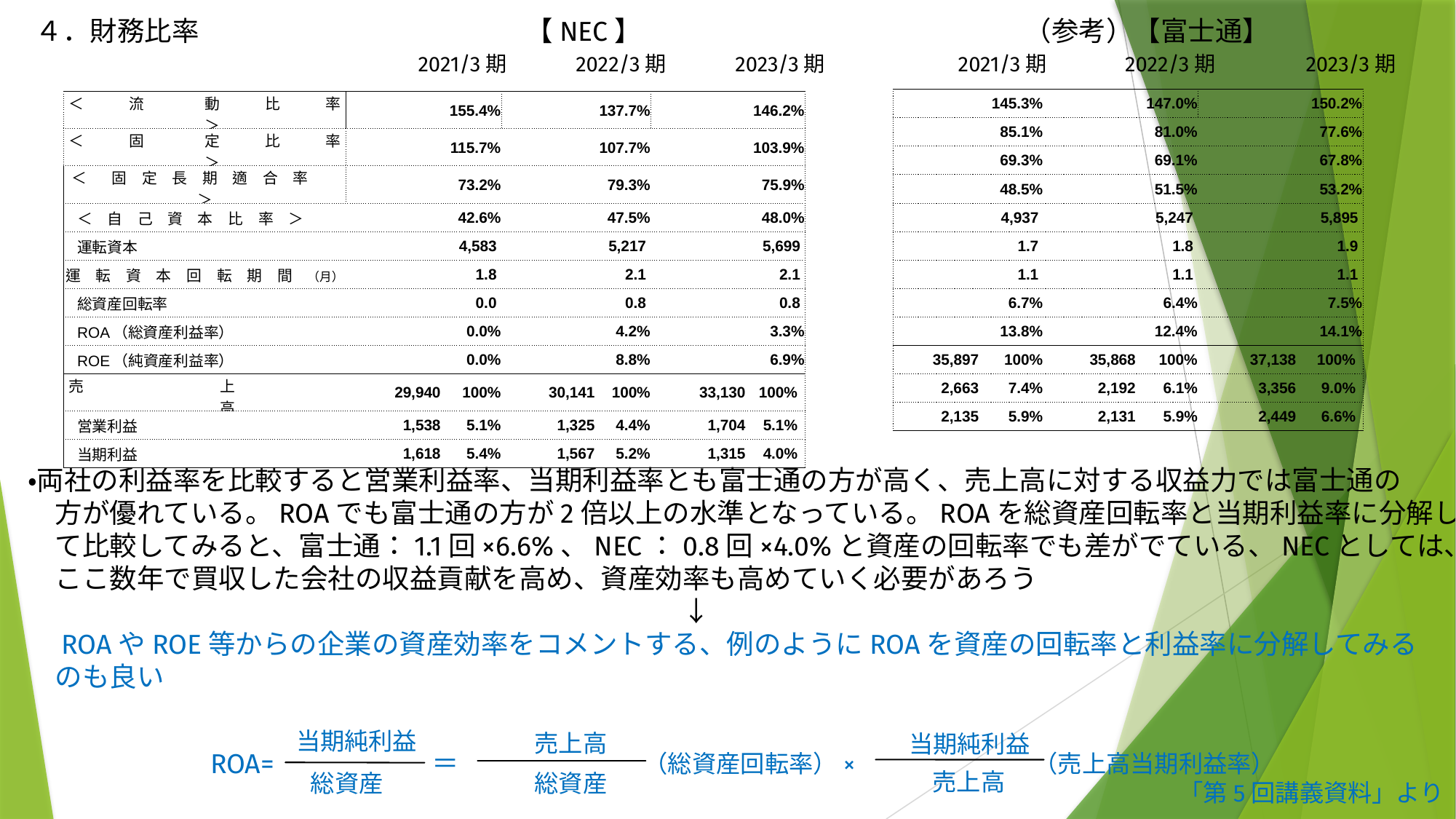

４．財務比率
【NEC】
（参考）【富士通】
2021/3期　　　2022/3期　　　2023/3期　　　　　　2021/3期　　  　2022/3期　　　　2023/3期
| 145.3% |  | 147.0% |  | 150.2% |  |  |
| --- | --- | --- | --- | --- | --- | --- |
| 85.1% |  | 81.0% |  | 77.6% |  |  |
| 69.3% |  | 69.1% |  | 67.8% |  |  |
| 48.5% |  | 51.5% |  | 53.2% |  |  |
| 4,937 |  | 5,247 |  | 5,895 |  |  |
| 1.7 |  | 1.8 |  | 1.9 |  |  |
| 1.1 |  | 1.1 |  | 1.1 |  |  |
| 6.7% |  | 6.4% |  | 7.5% |  |  |
| 13.8% |  | 12.4% |  | 14.1% |  |  |
| 35,897 | 100% | 35,868 | 100% | 37,138 | 100% |  |
| 2,663 | 7.4% | 2,192 | 6.1% | 3,356 | 9.0% |  |
| 2,135 | 5.9% | 2,131 | 5.9% | 2,449 | 6.6% |  |
| ＜　　　流　　　　動　　　比　　　率　＞ | 155.4% |  | 137.7% |  | 146.2% |  |  |
| --- | --- | --- | --- | --- | --- | --- | --- |
| ＜　　　固　　　　定　　　比　　　率　＞ | 115.7% |  | 107.7% |  | 103.9% |  |  |
| ＜ 　固　定　長　期　適　合　率　　＞ | 73.2% |  | 79.3% |  | 75.9% |  |  |
| ＜　自　己　資　本　比　率　＞ | 42.6% |  | 47.5% |  | 48.0% |  |  |
| 運転資本 | 4,583 |  | 5,217 |  | 5,699 |  |  |
| 運　転　資　本　回　転　期　間　（月） | 1.8 |  | 2.1 |  | 2.1 |  |  |
| 総資産回転率 | 0.0 |  | 0.8 |  | 0.8 |  |  |
| ROA（総資産利益率） | 0.0% |  | 4.2% |  | 3.3% |  |  |
| ROE（純資産利益率） | 0.0% |  | 8.8% |  | 6.9% |  |  |
| 売　　　　　　　　　上　　　　　　　　　　高 | 29,940 | 100% | 30,141 | 100% | 33,130 | 100% |  |
| 営業利益 | 1,538 | 5.1% | 1,325 | 4.4% | 1,704 | 5.1% |  |
| 当期利益 | 1,618 | 5.4% | 1,567 | 5.2% | 1,315 | 4.0% |  |
・両社の利益率を比較すると営業利益率、当期利益率とも富士通の方が高く、売上高に対する収益力では富士通の
　方が優れている。ROAでも富士通の方が2倍以上の水準となっている。ROAを総資産回転率と当期利益率に分解し
　て比較してみると、富士通：1.1回×6.6%、NEC：0.8回×4.0%と資産の回転率でも差がでている、NECとしては、
　ここ数年で買収した会社の収益貢献を高め、資産効率も高めていく必要があろう
　　　　　　　　　　　　　　　　　　　　　　　　↓
　ROAやROE等からの企業の資産効率をコメントする、例のようにROAを資産の回転率と利益率に分解してみる
　のも良い

当期純利益
ROA=
総資産
売上高

総資産
当期純利益

売上高
＝
（総資産回転率）×
（売上高当期利益率）
　　　　　　「第5回講義資料」より